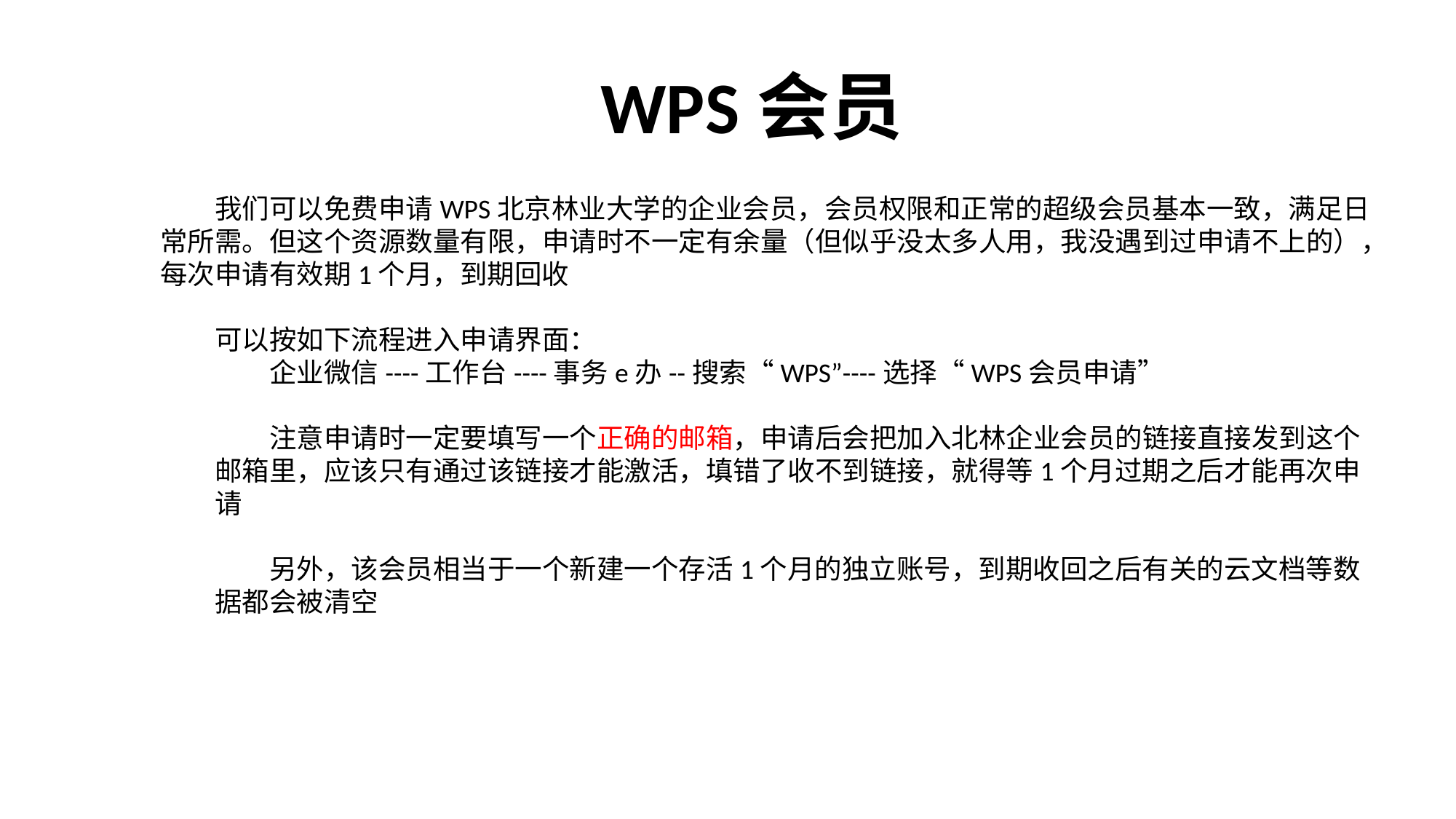

WPS会员
我们可以免费申请WPS北京林业大学的企业会员，会员权限和正常的超级会员基本一致，满足日常所需。但这个资源数量有限，申请时不一定有余量（但似乎没太多人用，我没遇到过申请不上的），每次申请有效期1个月，到期回收

可以按如下流程进入申请界面：
企业微信----工作台----事务e办--搜索“WPS”----选择“WPS会员申请”

注意申请时一定要填写一个正确的邮箱，申请后会把加入北林企业会员的链接直接发到这个邮箱里，应该只有通过该链接才能激活，填错了收不到链接，就得等1个月过期之后才能再次申请

另外，该会员相当于一个新建一个存活1个月的独立账号，到期收回之后有关的云文档等数据都会被清空